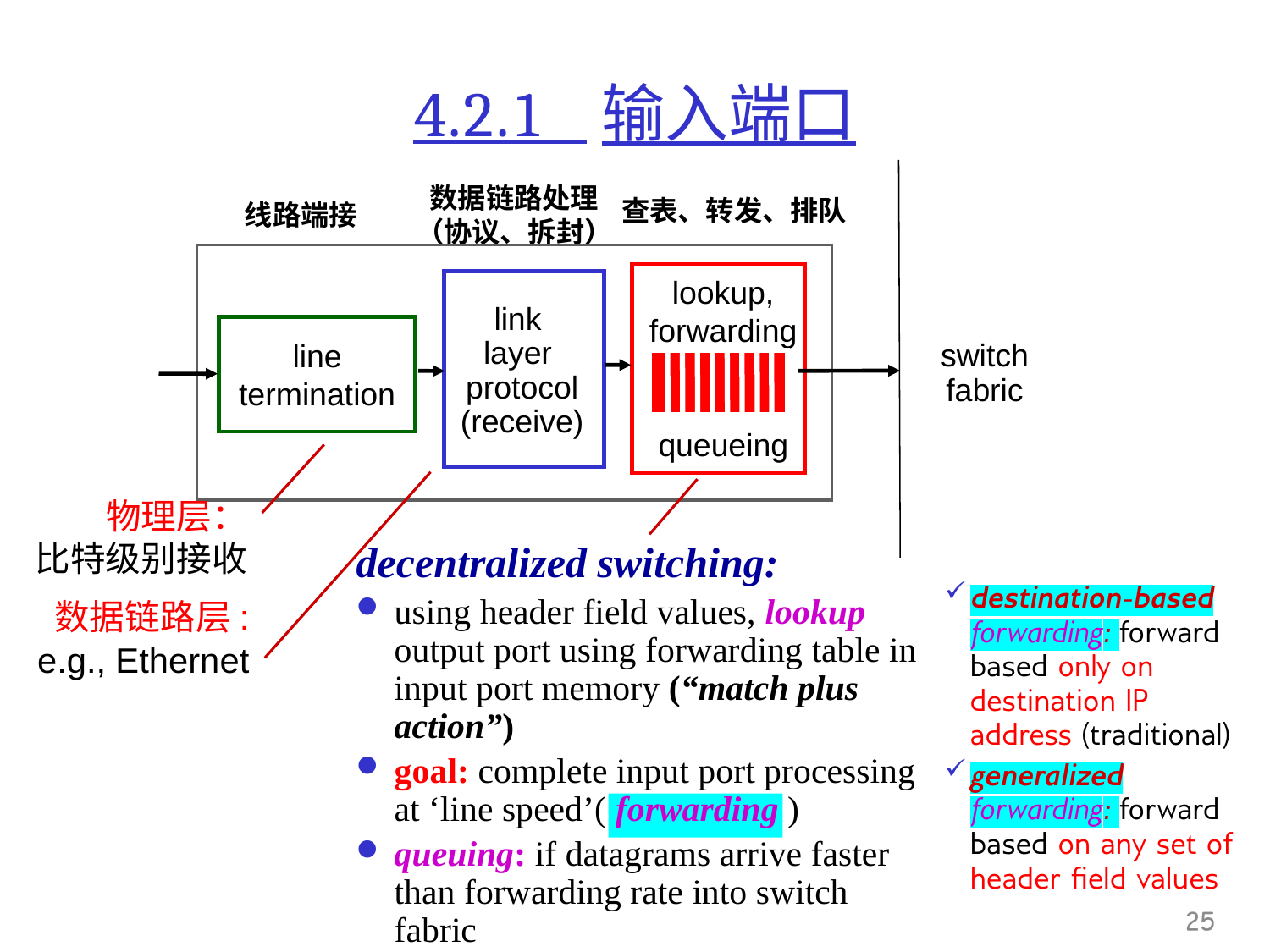

# 4.2.1   输入端口

数据链路处理
（协议、拆封）
查表、转发、排队
线路端接

lookup,
forwarding

queueing

link
layer
protocol
(receive)
switch
fabric
line
termination

物理层：
比特级别接收
decentralized switching:
using header field values, lookup output port using forwarding table in input port memory (“match plus action”)
goal: complete input port processing at ‘line speed’( forwarding )
queuing: if datagrams arrive faster than forwarding rate into switch fabric
destination-based forwarding: forward based only on destination IP address (traditional)
generalized forwarding: forward based on any set of header field values
数据链路层:
e.g., Ethernet

25